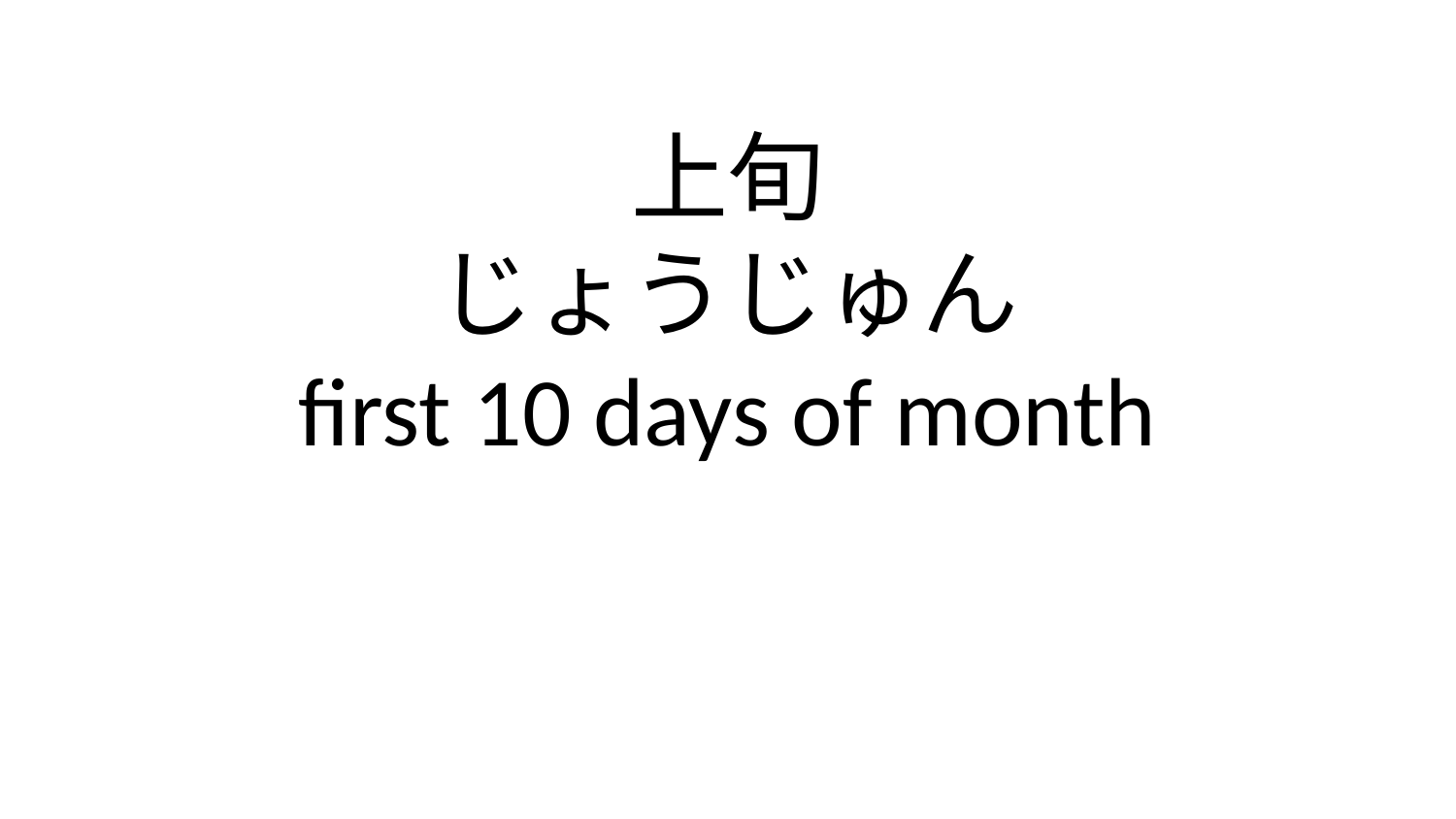

上旬
じょうじゅん
first 10 days of month